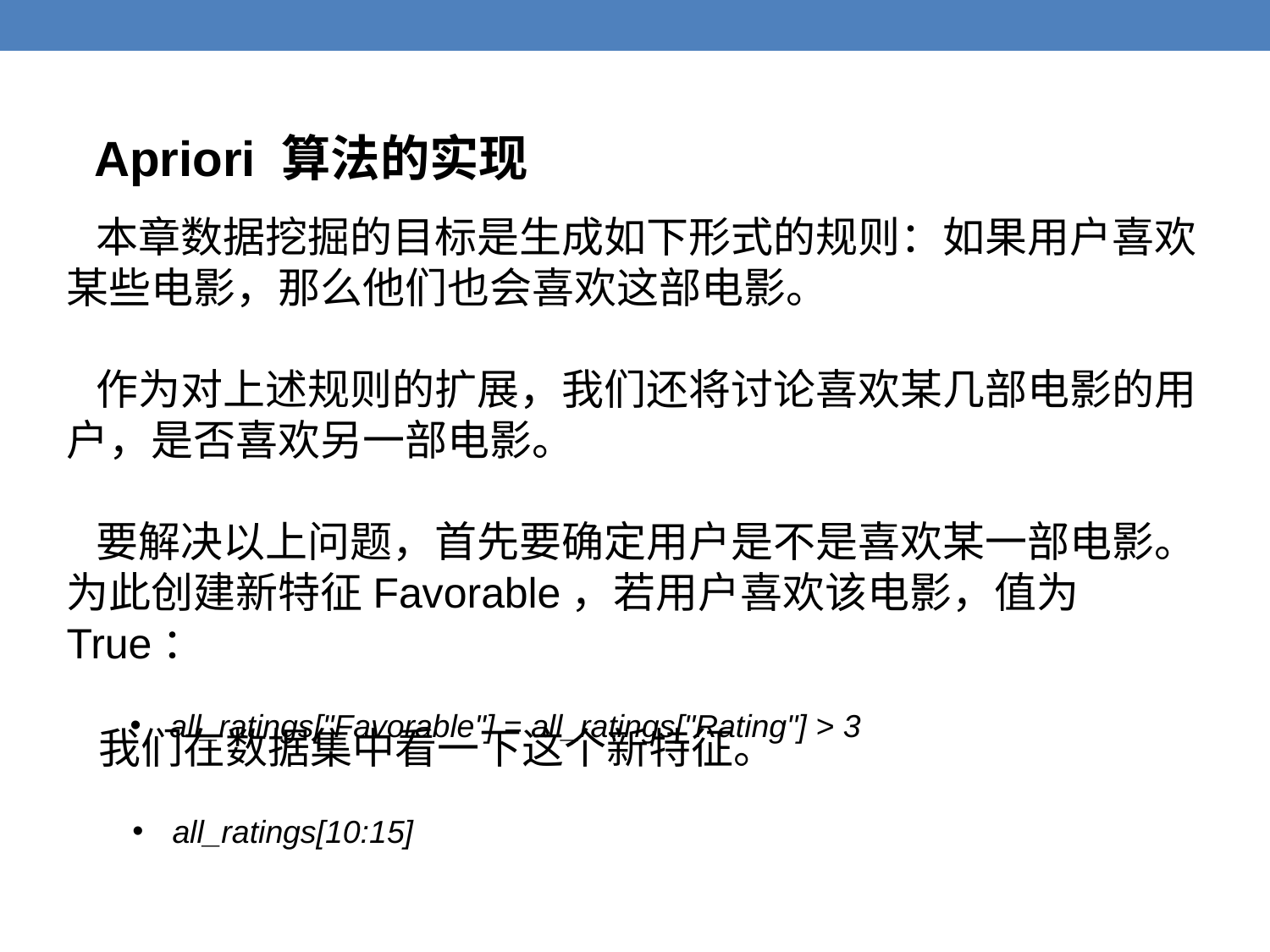

Apriori 算法的实现
  本章数据挖掘的目标是生成如下形式的规则：如果用户喜欢某些电影，那么他们也会喜欢这部电影。

  作为对上述规则的扩展，我们还将讨论喜欢某几部电影的用户，是否喜欢另一部电影。

  要解决以上问题，首先要确定用户是不是喜欢某一部电影。为此创建新特征Favorable，若用户喜欢该电影，值为True：

all_ratings["Favorable"] = all_ratings["Rating"] > 3
  我们在数据集中看一下这个新特征。
all_ratings[10:15]